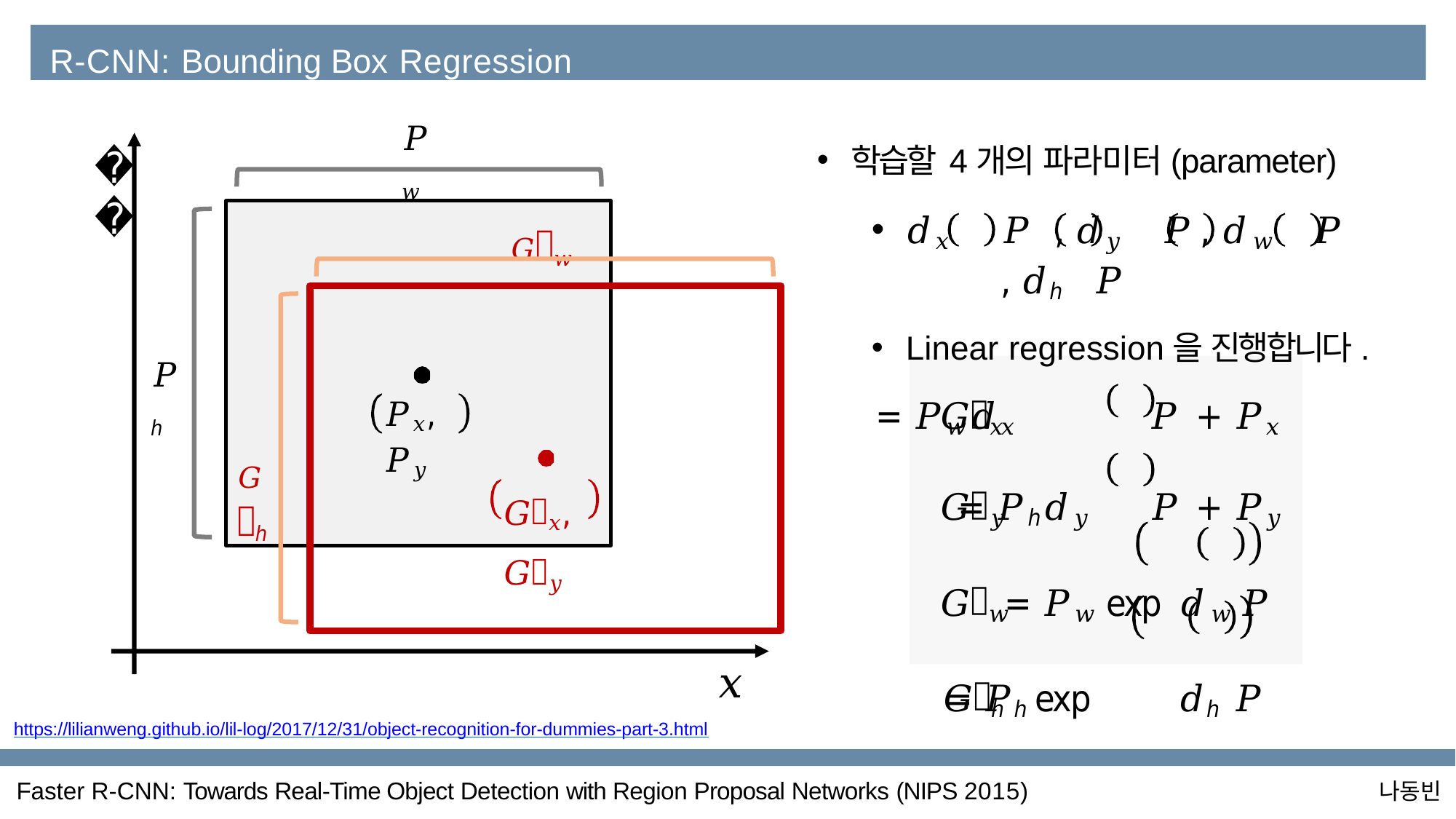

R-CNN: Bounding Box Regression
학습할 4개의 파라미터(parameter)
𝑑𝑥	𝑃	, 𝑑𝑦	𝑃	, 𝑑𝑤	𝑃	, 𝑑ℎ	𝑃
Linear regression을 진행합니다.
𝑃𝑤

𝑦

𝐺෠𝑤

𝑃ℎ

𝐺෠𝑥                                 = 𝑃𝑤𝑑𝑥	𝑃	+ 𝑃𝑥
𝐺෠𝑦                = 𝑃ℎ𝑑𝑦	𝑃	+ 𝑃𝑦
𝐺෠𝑤     = 𝑃𝑤 exp	𝑑𝑤	𝑃
𝐺෠ℎ                = 𝑃ℎ exp	𝑑ℎ	𝑃
𝑃𝑥, 𝑃𝑦
𝐺෠ℎ
𝐺෠𝑥,  𝐺෠𝑦
𝑥
https://lilianweng.github.io/lil-log/2017/12/31/object-recognition-for-dummies-part-3.html

Faster R-CNN: Towards Real-Time Object Detection with Region Proposal Networks (NIPS 2015)
나동빈